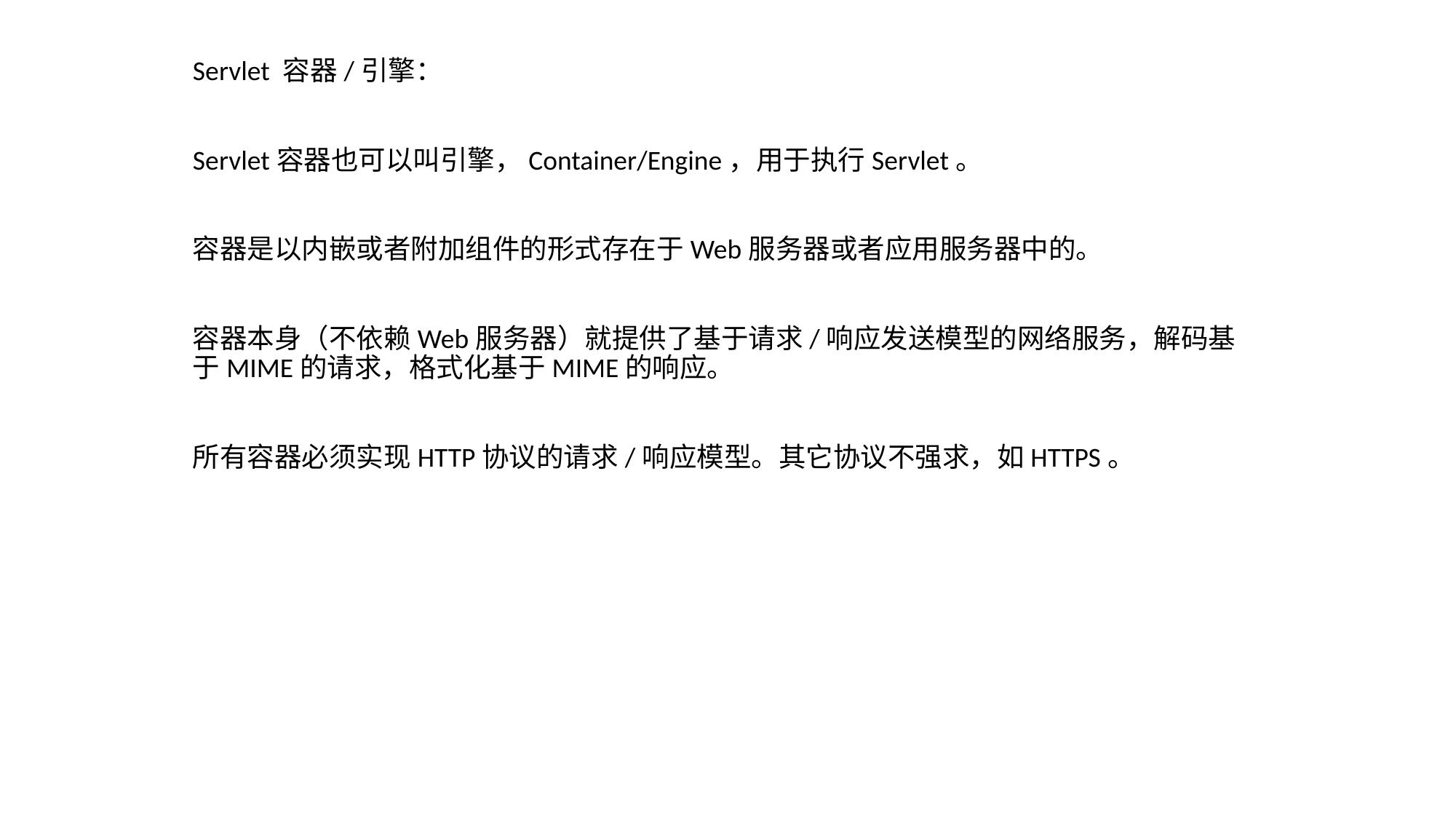

Servlet 容器/引擎：

Servlet容器也可以叫引擎，Container/Engine，用于执行Servlet。

容器是以内嵌或者附加组件的形式存在于Web服务器或者应用服务器中的。

容器本身（不依赖Web服务器）就提供了基于请求/响应发送模型的网络服务，解码基于MIME的请求，格式化基于MIME的响应。

所有容器必须实现HTTP协议的请求/响应模型。其它协议不强求，如HTTPS。